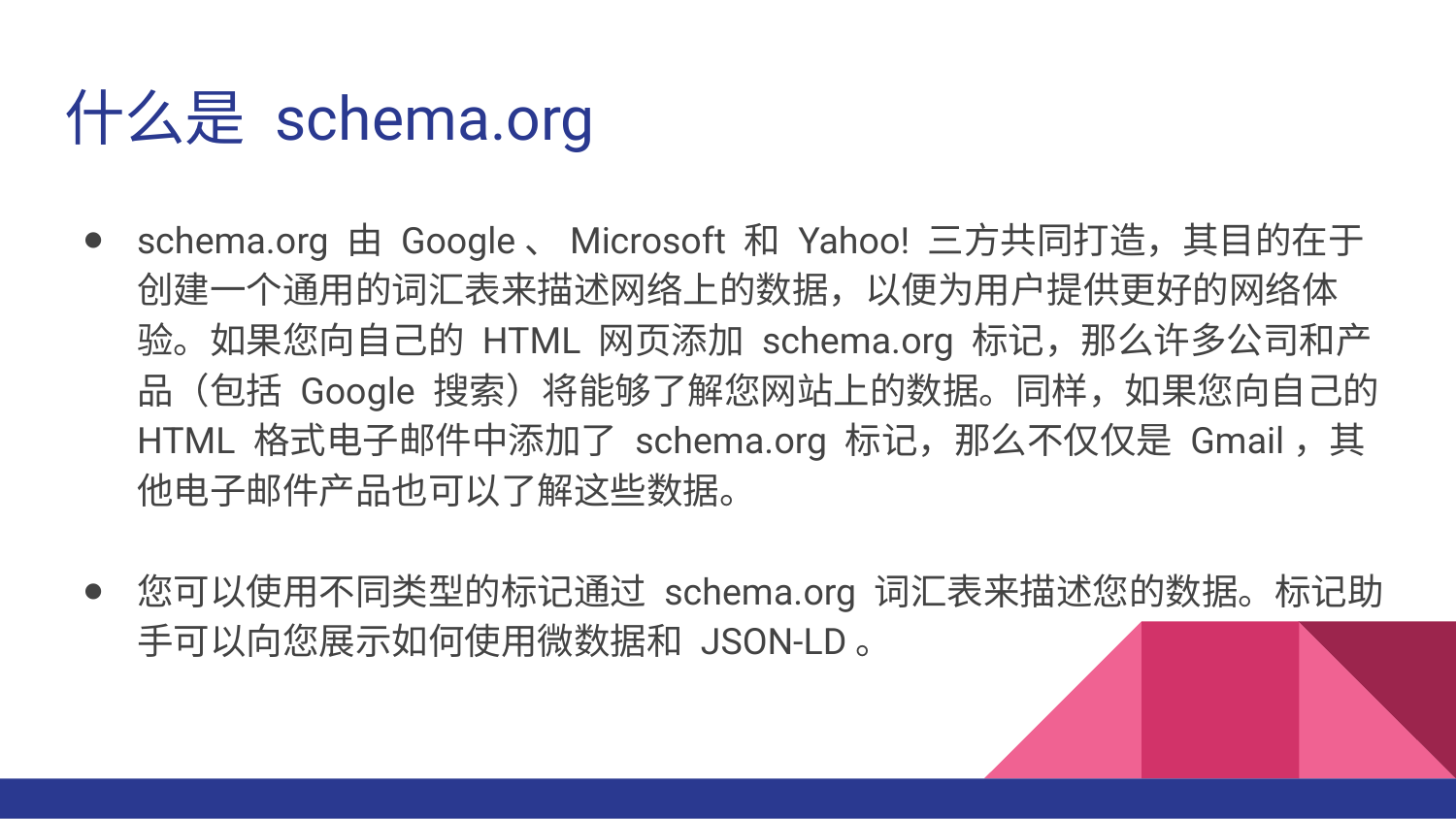

# 什么是 schema.org
schema.org 由 Google、Microsoft 和 Yahoo! 三方共同打造，其目的在于创建一个通用的词汇表来描述网络上的数据，以便为用户提供更好的网络体验。如果您向自己的 HTML 网页添加 schema.org 标记，那么许多公司和产品（包括 Google 搜索）将能够了解您网站上的数据。同样，如果您向自己的 HTML 格式电子邮件中添加了 schema.org 标记，那么不仅仅是 Gmail，其他电子邮件产品也可以了解这些数据。

您可以使用不同类型的标记通过 schema.org 词汇表来描述您的数据。标记助手可以向您展示如何使用微数据和 JSON-LD。